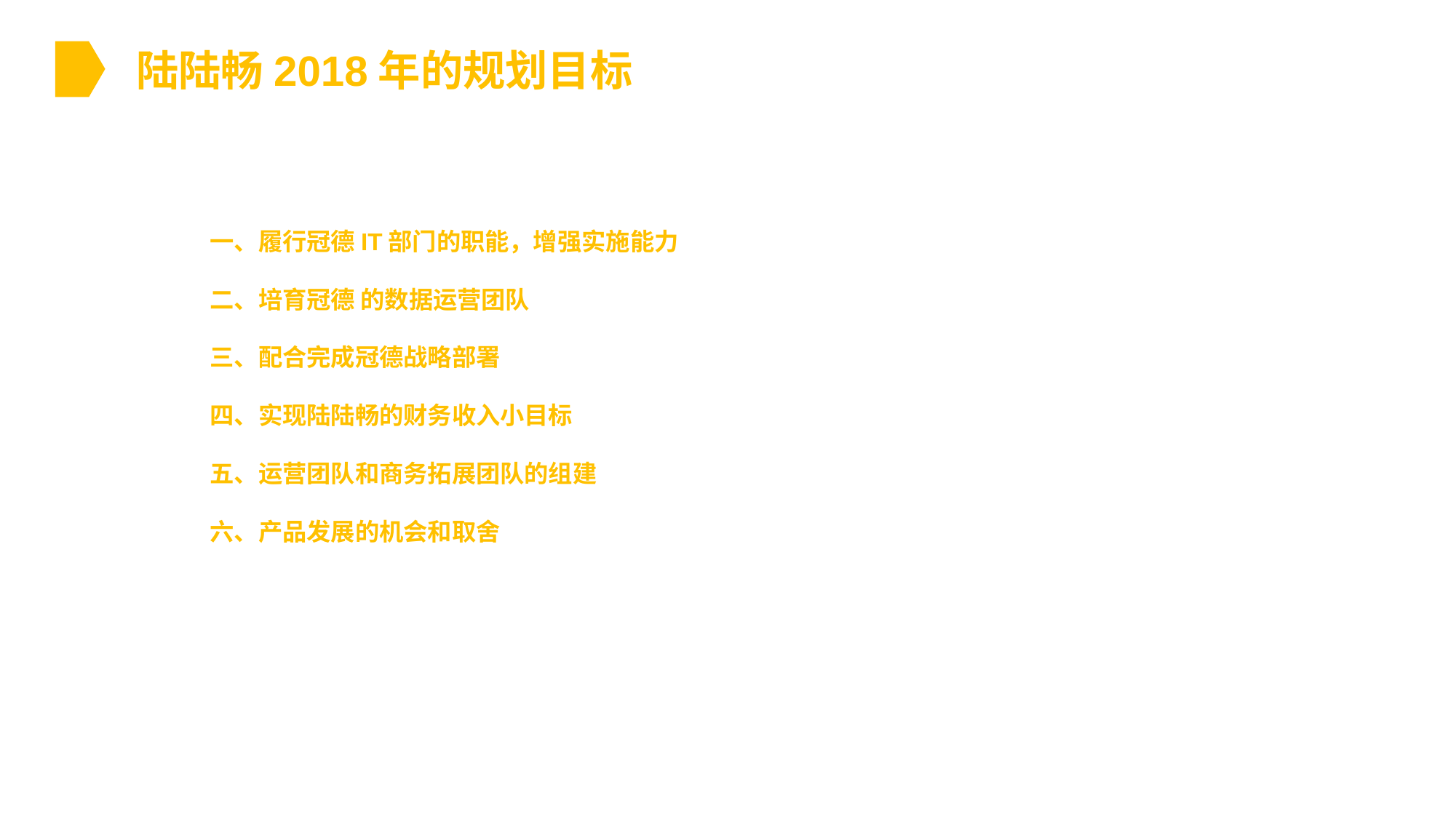

# 陆陆畅2018年的规划目标
一、履行冠德IT部门的职能，增强实施能力

二、培育冠德 的数据运营团队

三、配合完成冠德战略部署

四、实现陆陆畅的财务收入小目标

五、运营团队和商务拓展团队的组建

六、产品发展的机会和取舍